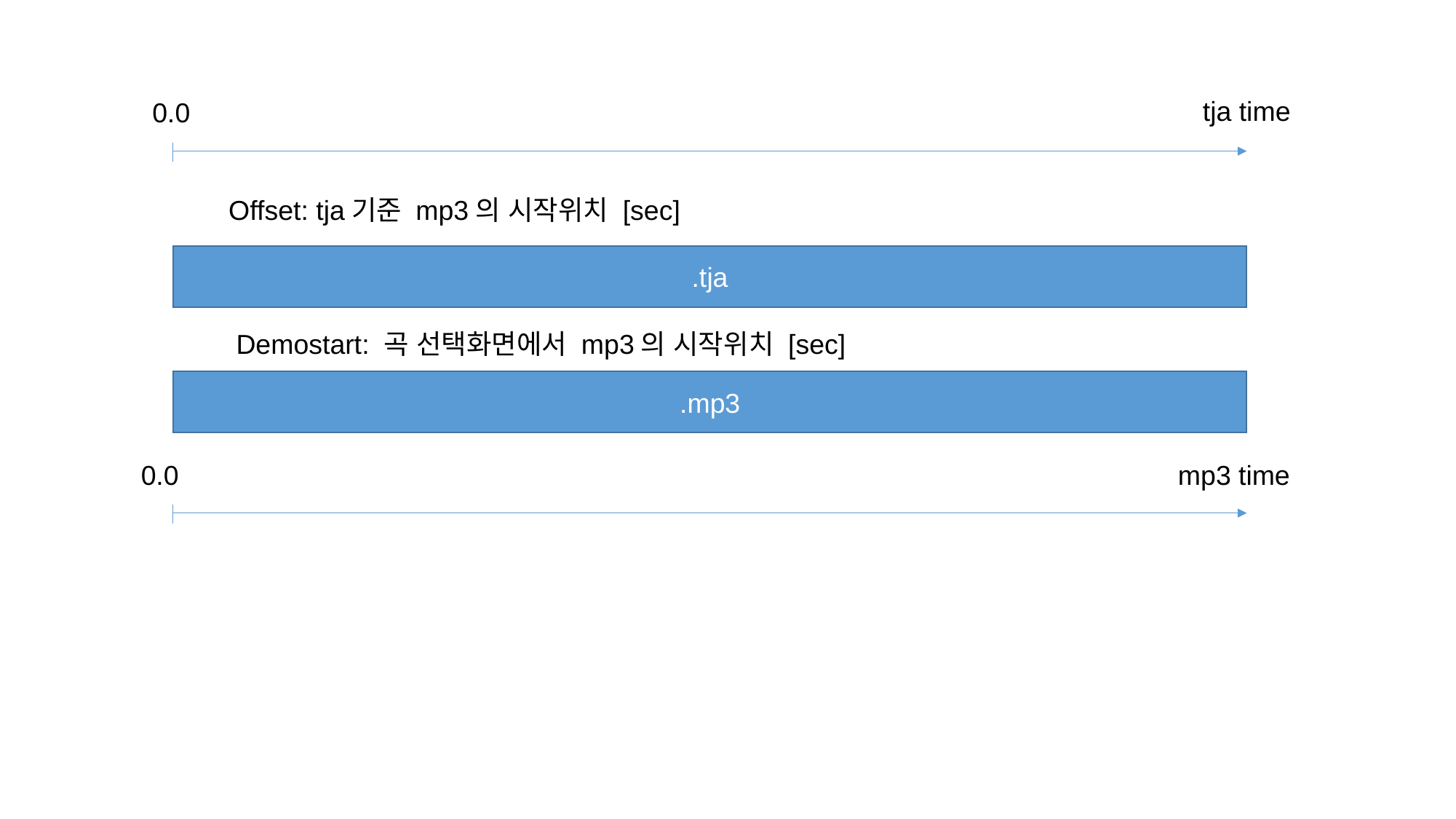

tja time
0.0
Offset: tja기준 mp3의 시작위치 [sec]
.tja
Demostart: 곡 선택화면에서 mp3의 시작위치 [sec]
.mp3
0.0
mp3 time